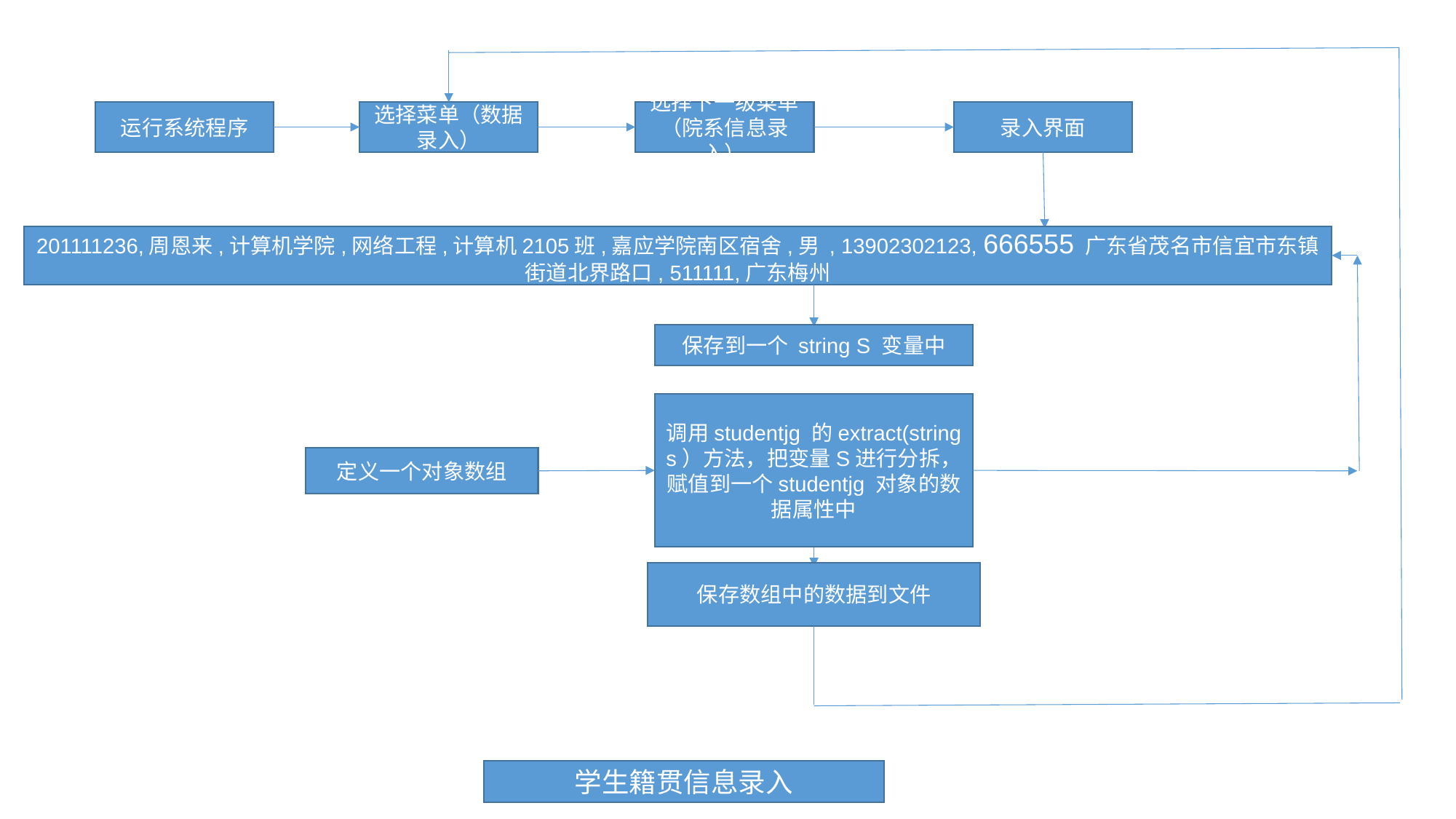

运行系统程序
选择菜单（数据录入）
选择下一级菜单（院系信息录入）
录入界面
201111236,周恩来,计算机学院,网络工程,计算机2105班,嘉应学院南区宿舍,男 , 13902302123, 666555 广东省茂名市信宜市东镇街道北界路口, 511111,广东梅州
保存到一个 string S 变量中
调用studentjg 的extract(string s）方法，把变量S进行分拆，赋值到一个studentjg 对象的数据属性中
定义一个对象数组
保存数组中的数据到文件
学生籍贯信息录入